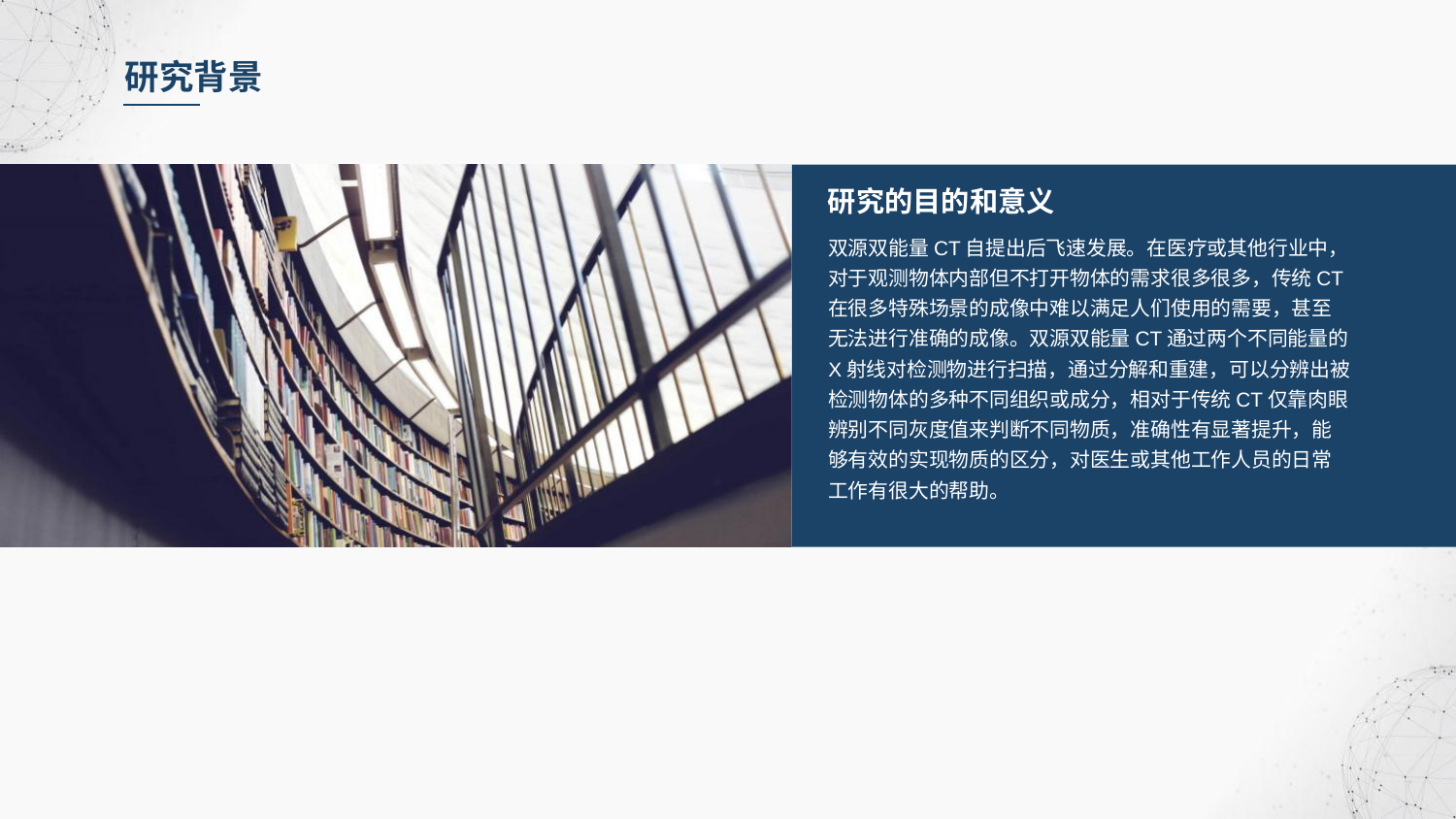

研究背景

研究的目的和意义
双源双能量CT自提出后飞速发展。在医疗或其他行业中，对于观测物体内部但不打开物体的需求很多很多，传统CT在很多特殊场景的成像中难以满足人们使用的需要，甚至无法进行准确的成像。双源双能量CT通过两个不同能量的X射线对检测物进行扫描，通过分解和重建，可以分辨出被检测物体的多种不同组织或成分，相对于传统CT仅靠肉眼辨别不同灰度值来判断不同物质，准确性有显著提升，能够有效的实现物质的区分，对医生或其他工作人员的日常工作有很大的帮助。